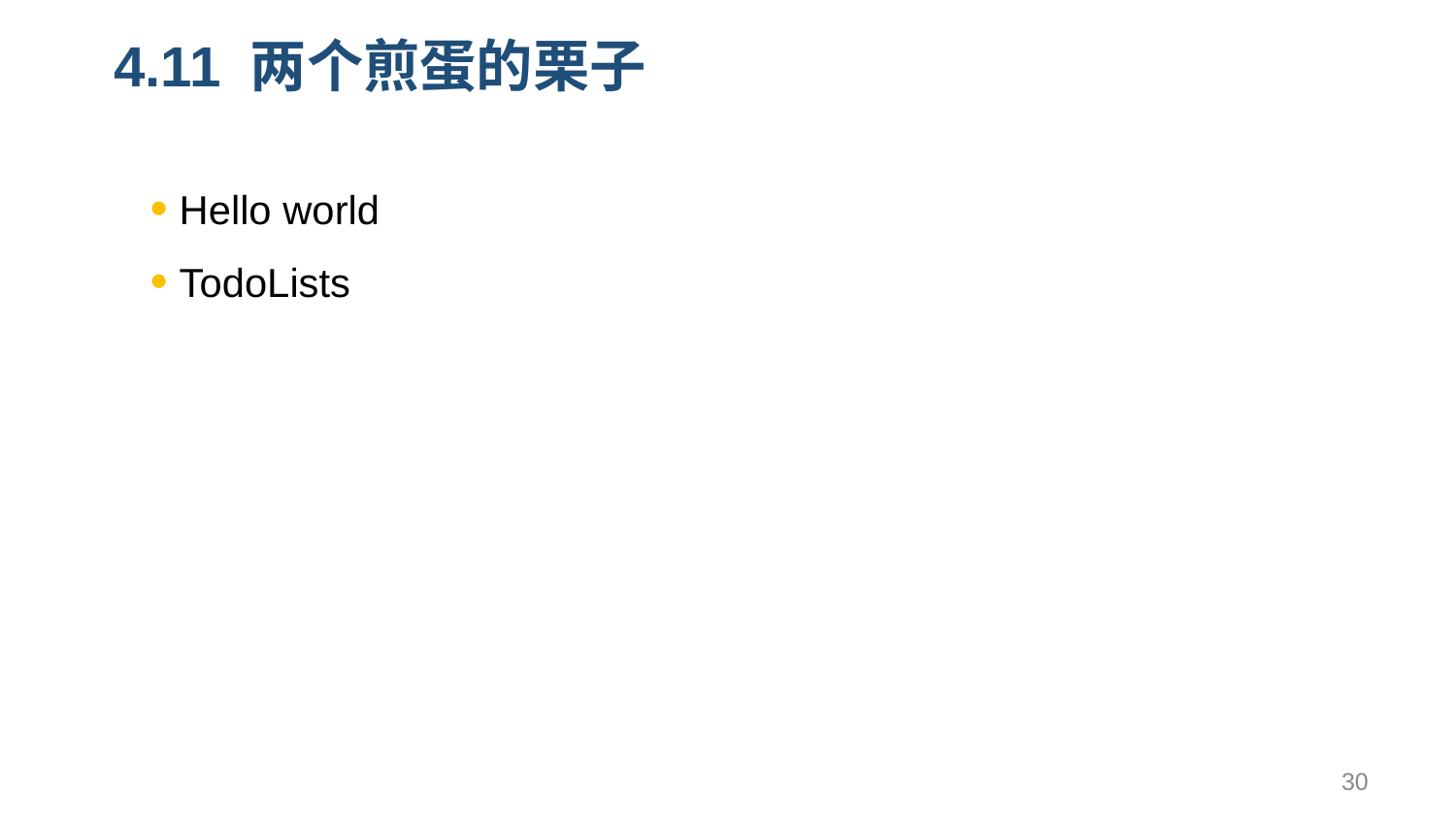

# 4.11 两个煎蛋的栗子
Hello world
TodoLists
30